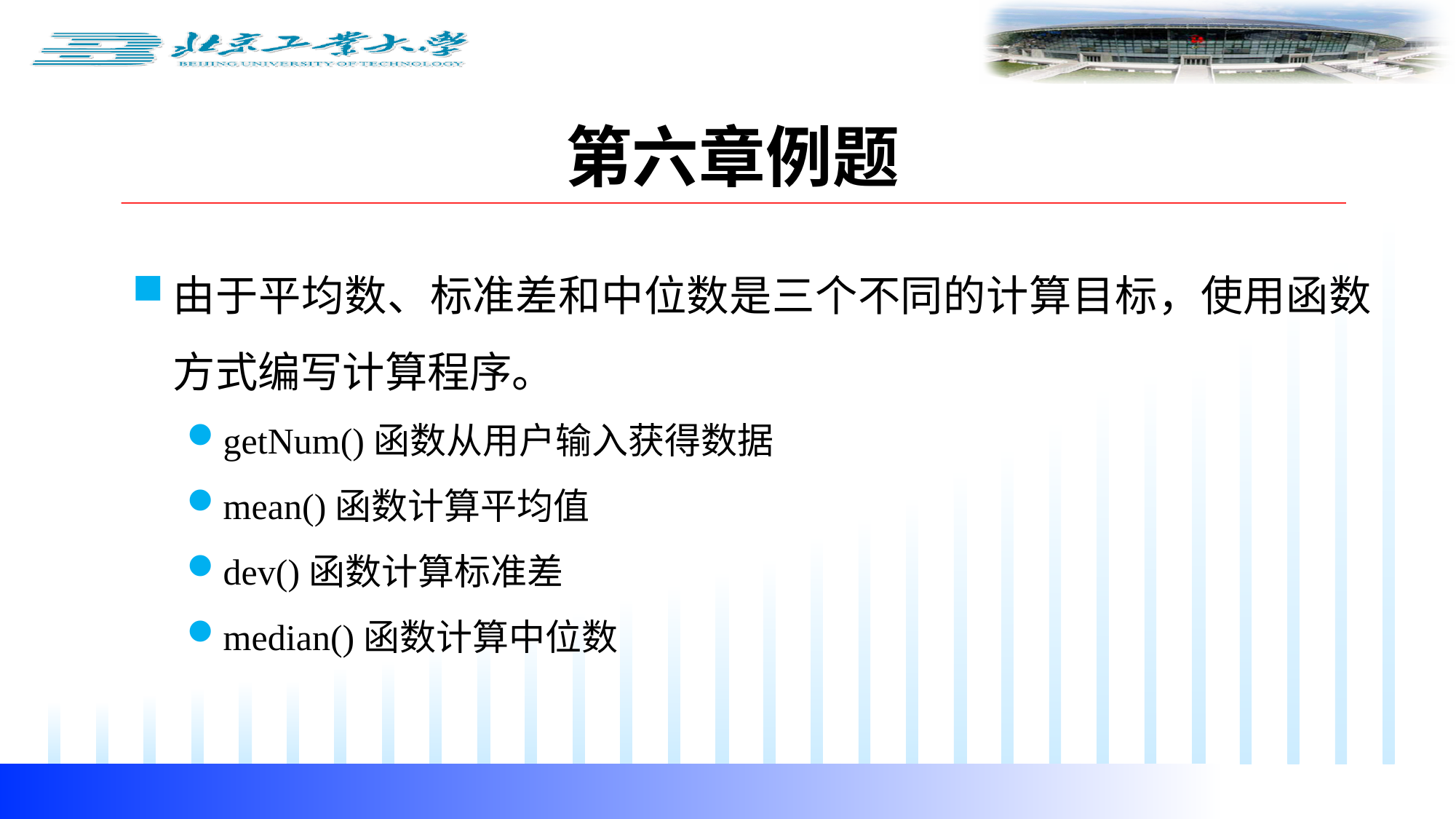

# 第六章例题
由于平均数、标准差和中位数是三个不同的计算目标，使用函数方式编写计算程序。
getNum()函数从用户输入获得数据
mean()函数计算平均值
dev()函数计算标准差
median()函数计算中位数